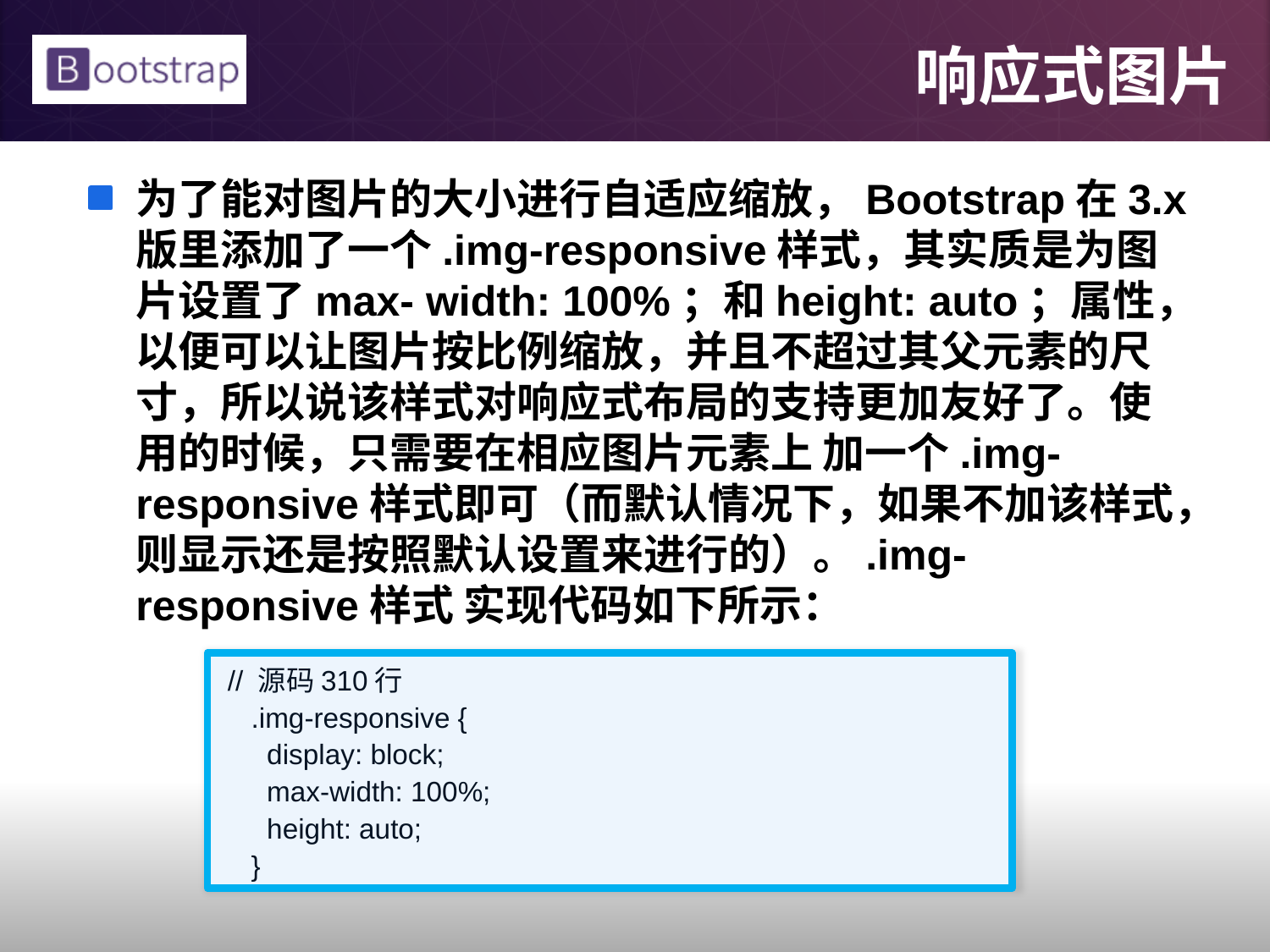

# 响应式图片
为了能对图片的大小进行自适应缩放，Bootstrap在3.x版里添加了一个.img-responsive样式，其实质是为图片设置了max- width: 100%；和height: auto；属性，以便可以让图片按比例缩放，并且不超过其父元素的尺寸，所以说该样式对响应式布局的支持更加友好了。使用的时候，只需要在相应图片元素上 加一个.img-responsive样式即可（而默认情况下，如果不加该样式，则显示还是按照默认设置来进行的）。.img-responsive样式 实现代码如下所示：
 // 源码310行
    .img-responsive {
      display: block;
      max-width: 100%;
      height: auto;
    }